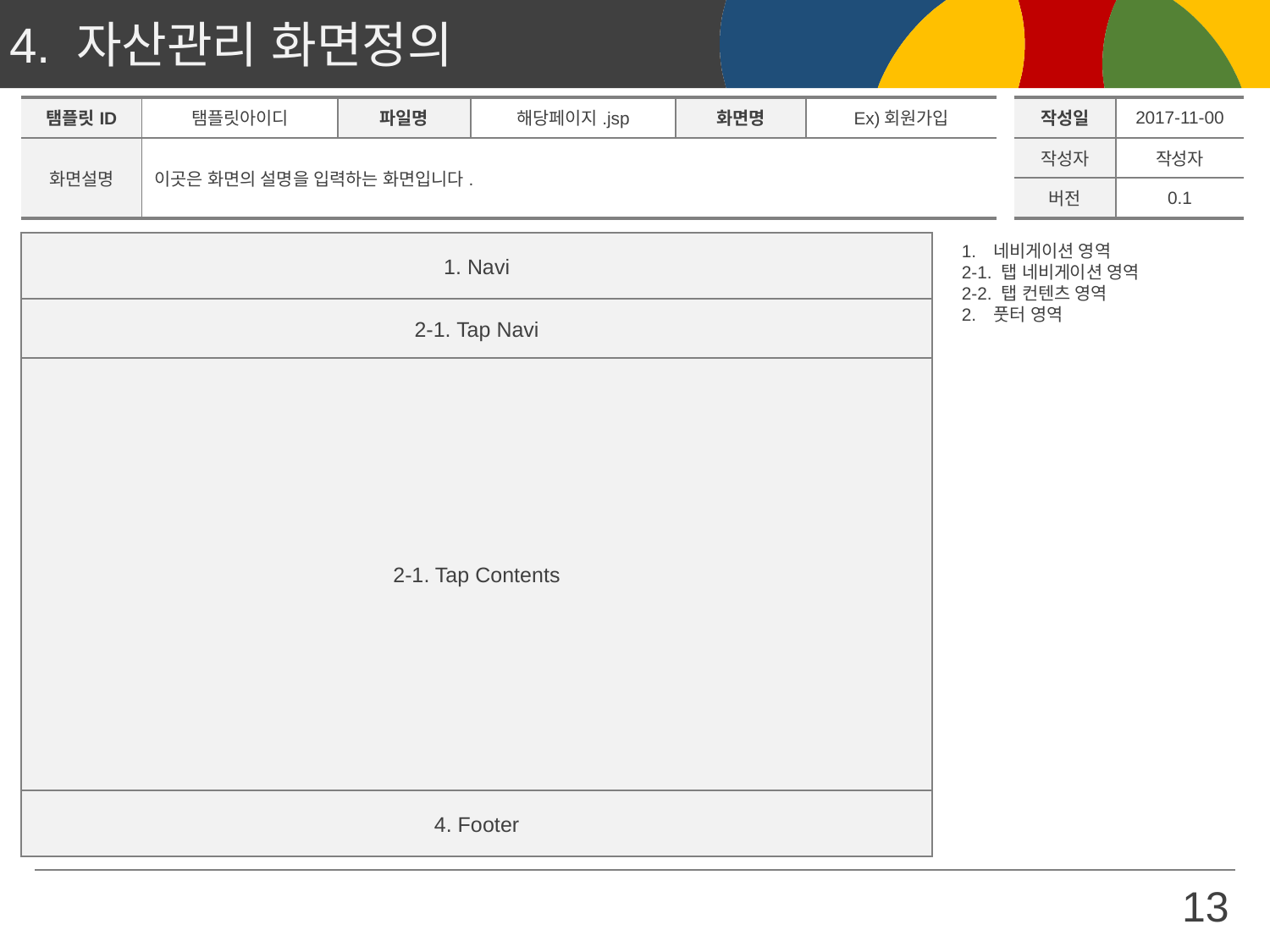

| 탬플릿ID | 탬플릿아이디 | 파일명 | 해당페이지.jsp | 화면명 | Ex)회원가입 |  | 작성일 | 2017-11-00 |
| --- | --- | --- | --- | --- | --- | --- | --- | --- |
| 화면설명 | 이곳은 화면의 설명을 입력하는 화면입니다. |  |  |  |  |  | 작성자 | 작성자 |
|  |  |  |  |  |  |  | 버전 | 0.1 |
1. Navi
네비게이션 영역
2-1. 탭 네비게이션 영역
2-2. 탭 컨텐츠 영역
풋터 영역
2-1. Tap Navi
2-1. Tap Contents
4. Footer